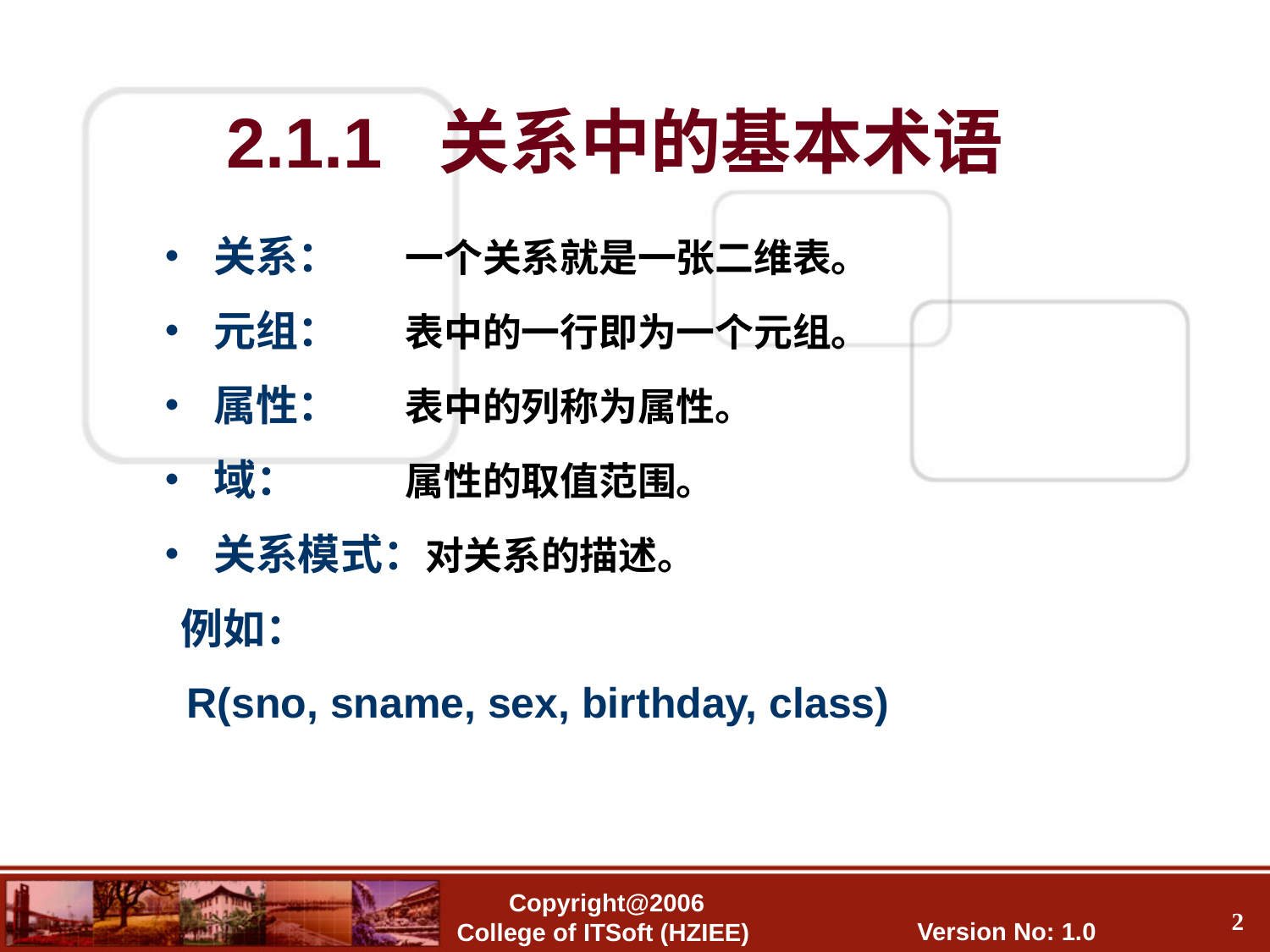

2.1.1  关系中的基本术语
• 关系：	一个关系就是一张二维表。
• 元组：	表中的一行即为一个元组。
• 属性：	表中的列称为属性。
• 域：	属性的取值范围。
• 关系模式：对关系的描述。
  例如：
   R(sno, sname, sex, birthday, class)